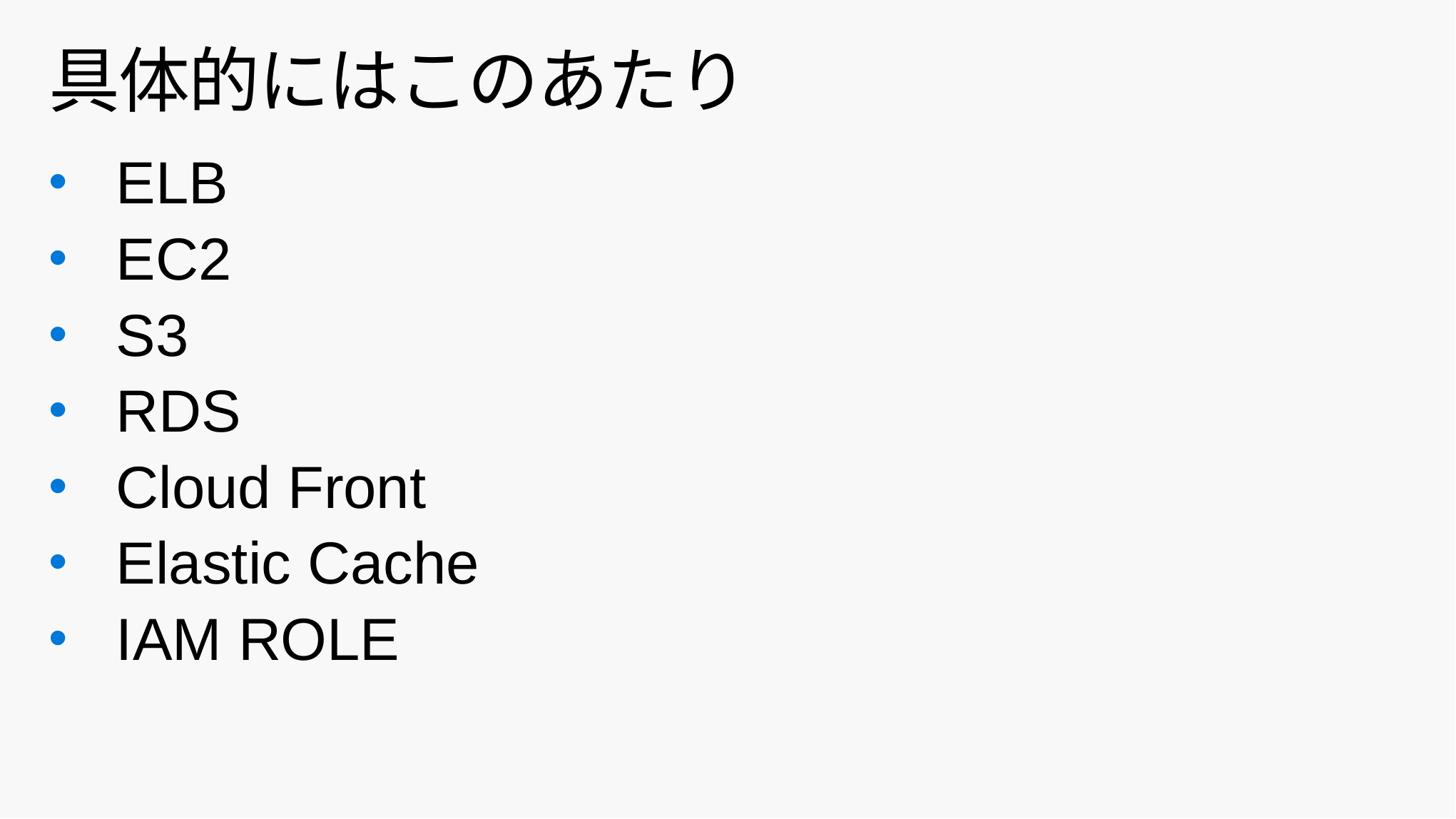

# 具体的にはこのあたり
ELB
EC2
S3
RDS
Cloud Front
Elastic Cache
IAM ROLE